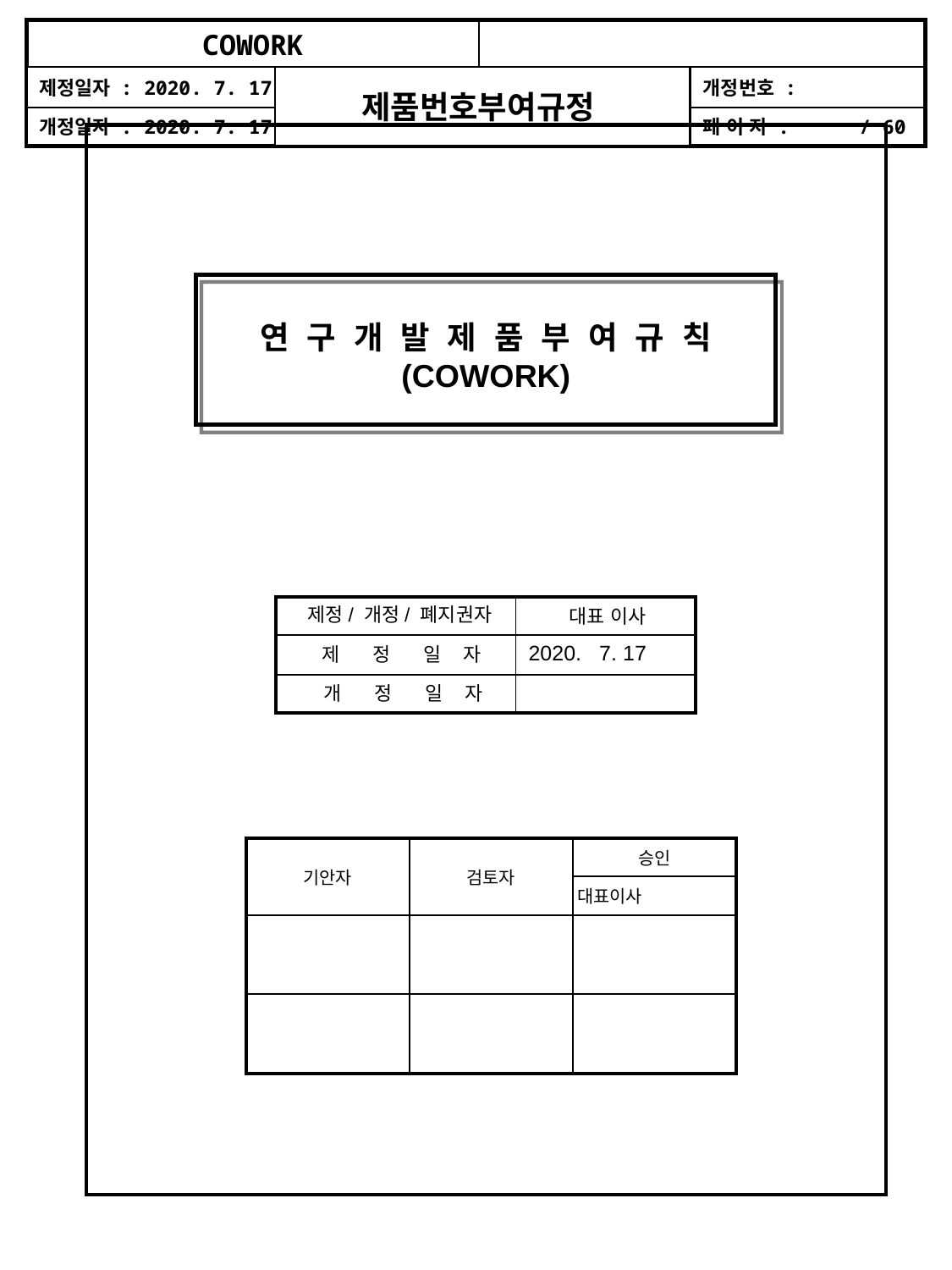

연  구  개  발  제  품  부  여  규  칙
(COWORK)
제정/ 개정/ 폐지권자
|  |  |
| --- | --- |
|  | 2020. 7. 17 |
|  |  |
대표 이사
제      정      일    자
개      정      일    자
| 기안자 | 검토자 | 승인 |
| --- | --- | --- |
|  |  | 대표이사 |
|  |  |  |
|  |  |  |